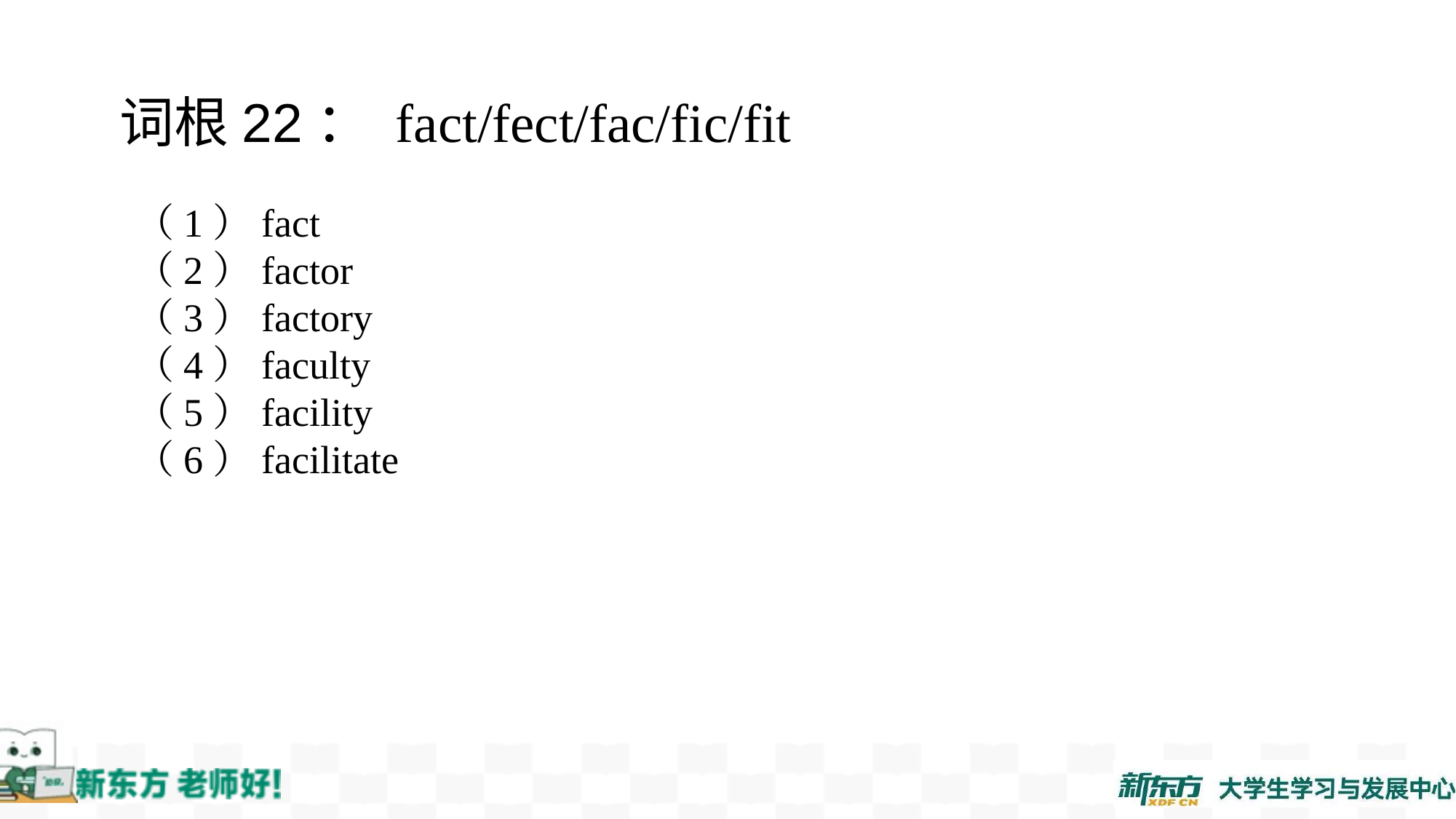

词根22： fact/fect/fac/fic/fit
（1）fact
（2）factor
（3）factory
（4）faculty
（5）facility
（6）facilitate